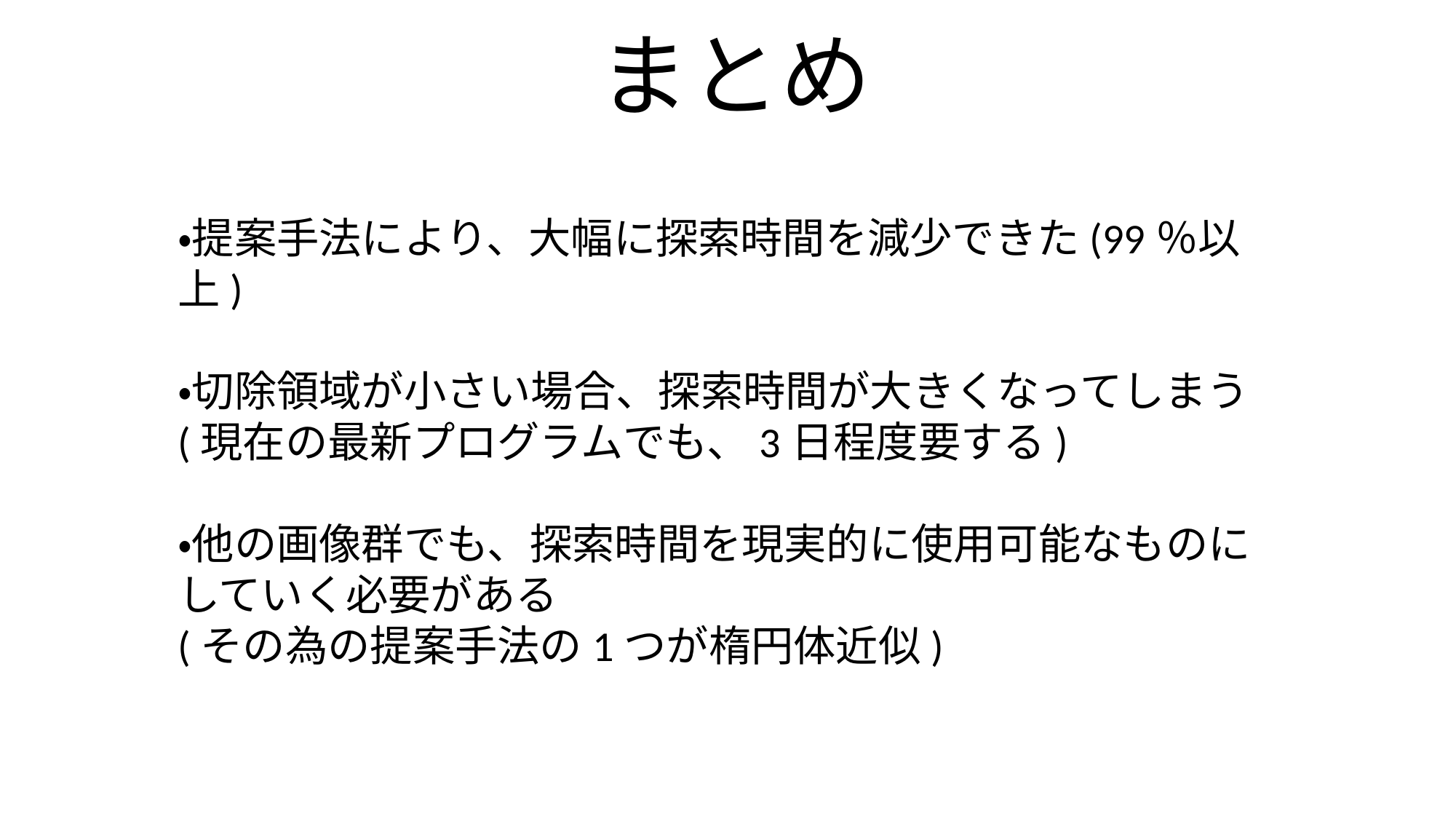

# まとめ
・提案手法により、大幅に探索時間を減少できた(99％以上)

・切除領域が小さい場合、探索時間が大きくなってしまう(現在の最新プログラムでも、3日程度要する)

・他の画像群でも、探索時間を現実的に使用可能なものにしていく必要がある
(その為の提案手法の1つが楕円体近似)